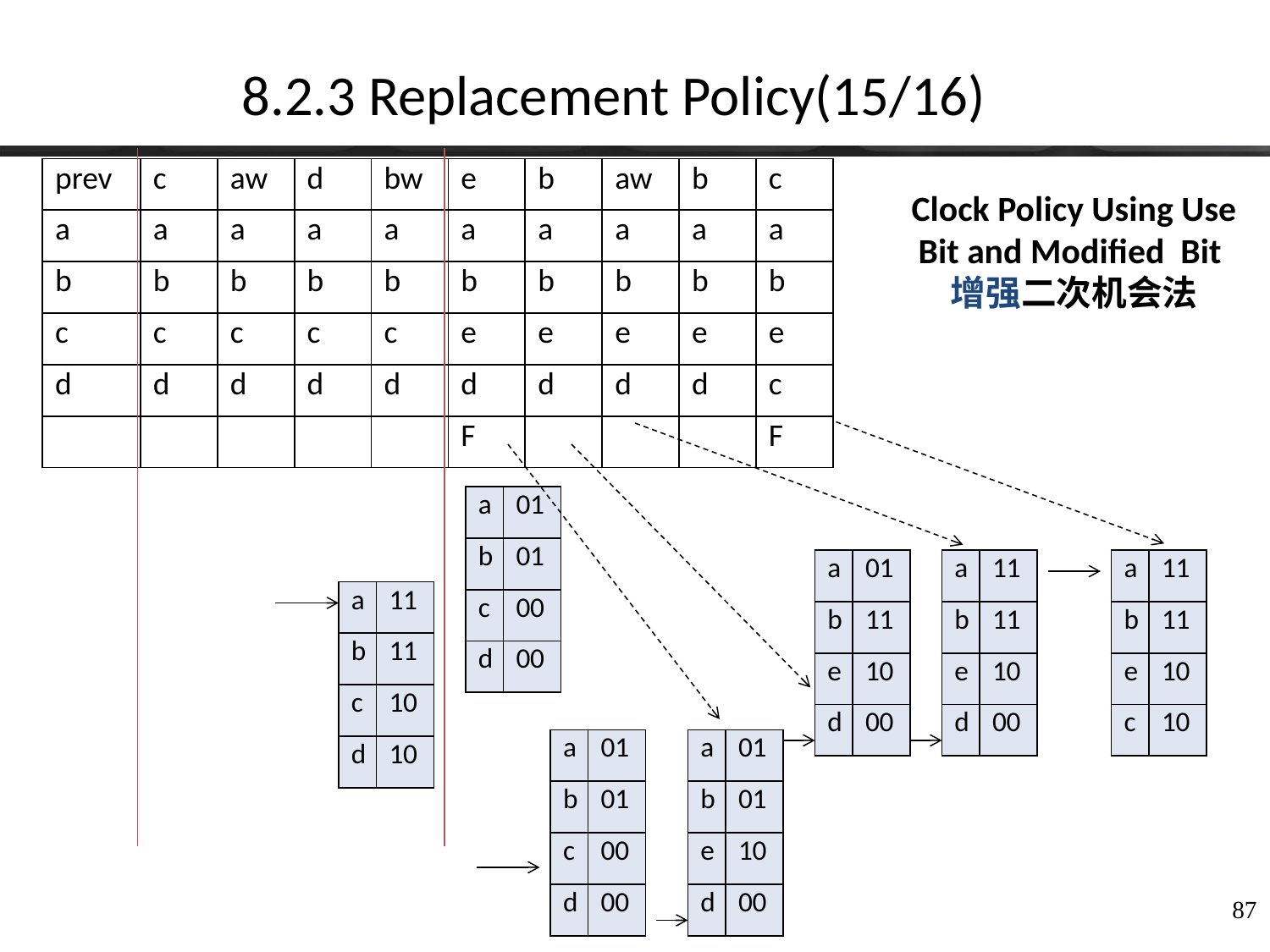

8.2.3 Replacement Policy(15/16)
| prev | c | aw | d | bw | e | b | aw | b | c |
| --- | --- | --- | --- | --- | --- | --- | --- | --- | --- |
| a | a | a | a | a | a | a | a | a | a |
| b | b | b | b | b | b | b | b | b | b |
| c | c | c | c | c | e | e | e | e | e |
| d | d | d | d | d | d | d | d | d | c |
|  |  |  |  |  | F |  |  |  | F |
# Clock Policy Using Use Bit and Modified  Bit增强二次机会法
| a | 01 |
| --- | --- |
| b | 01 |
| c | 00 |
| d | 00 |
| a | 01 |
| --- | --- |
| b | 11 |
| e | 10 |
| d | 00 |
| a | 11 |
| --- | --- |
| b | 11 |
| e | 10 |
| d | 00 |
| a | 11 |
| --- | --- |
| b | 11 |
| e | 10 |
| c | 10 |
| a | 11 |
| --- | --- |
| b | 11 |
| c | 10 |
| d | 10 |
| a | 01 |
| --- | --- |
| b | 01 |
| c | 00 |
| d | 00 |
| a | 01 |
| --- | --- |
| b | 01 |
| e | 10 |
| d | 00 |
87